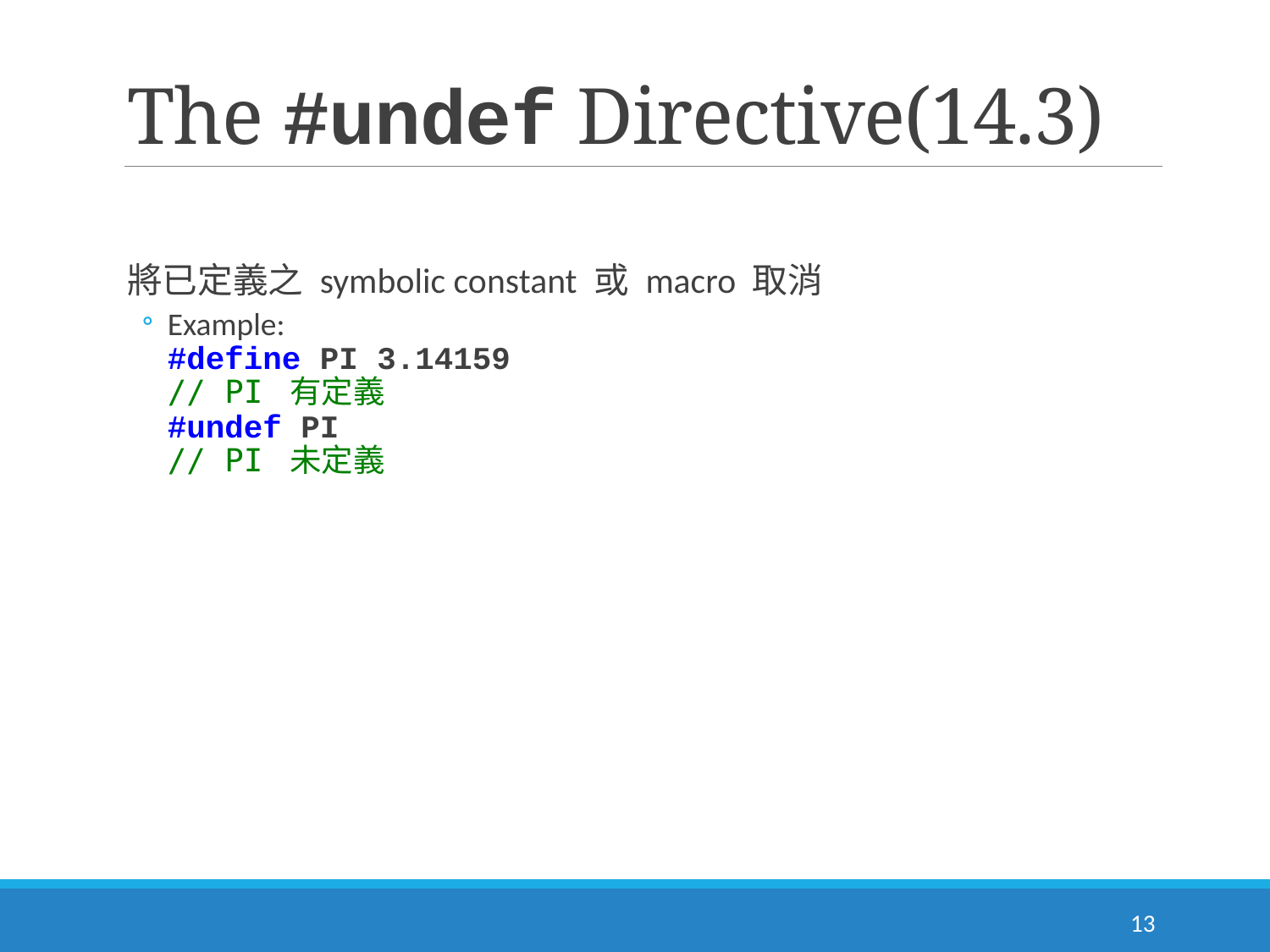

# The #undef Directive(14.3)
將已定義之 symbolic constant 或 macro 取消
Example:
#define PI 3.14159
// PI 有定義
#undef PI
// PI 未定義

13